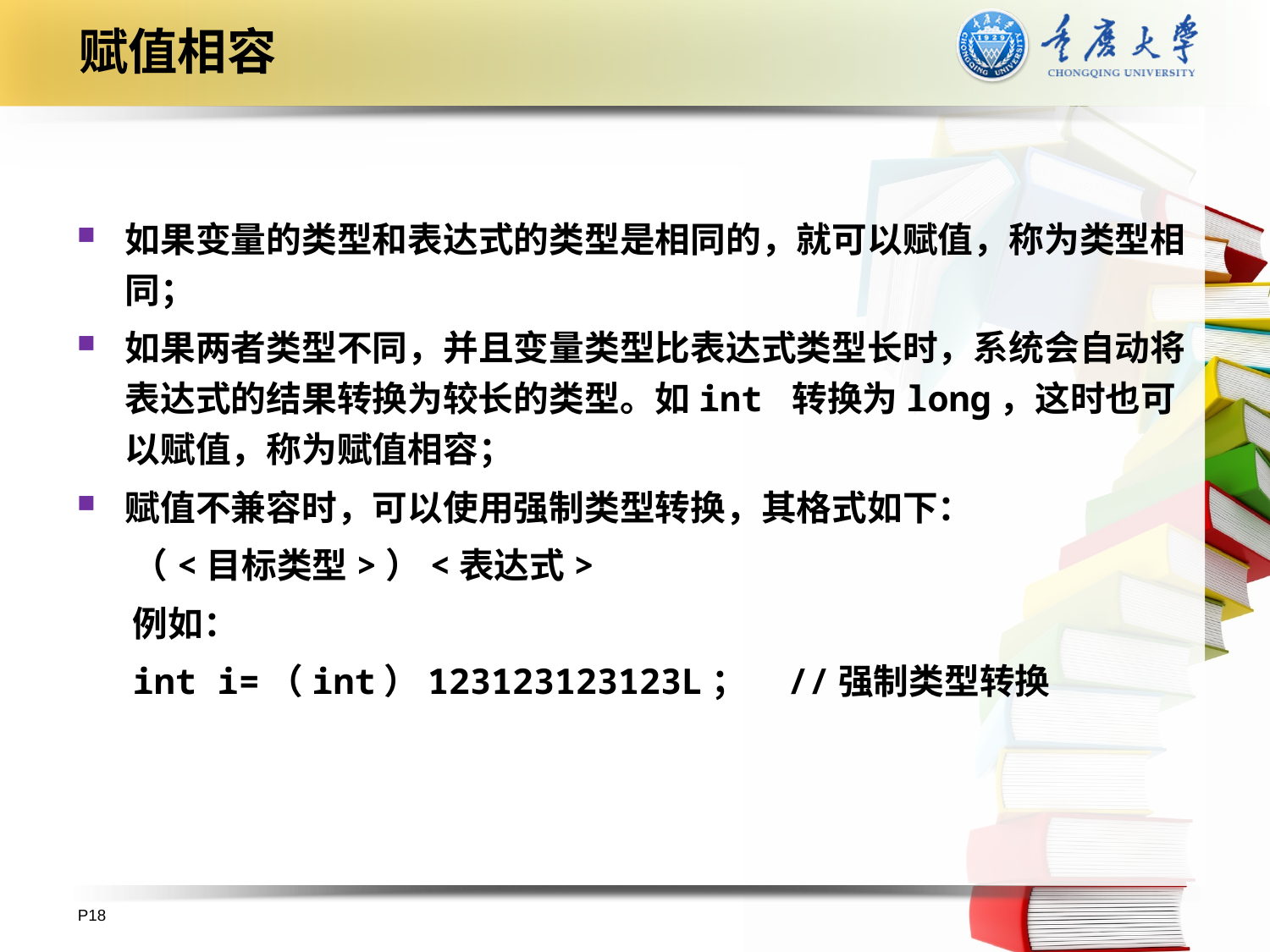

# 赋值相容
如果变量的类型和表达式的类型是相同的，就可以赋值，称为类型相同；
如果两者类型不同，并且变量类型比表达式类型长时，系统会自动将表达式的结果转换为较长的类型。如int 转换为long，这时也可以赋值，称为赋值相容；
赋值不兼容时，可以使用强制类型转换，其格式如下：
（<目标类型>）<表达式>
例如：
int i=（int）123123123123L；    //强制类型转换

P18